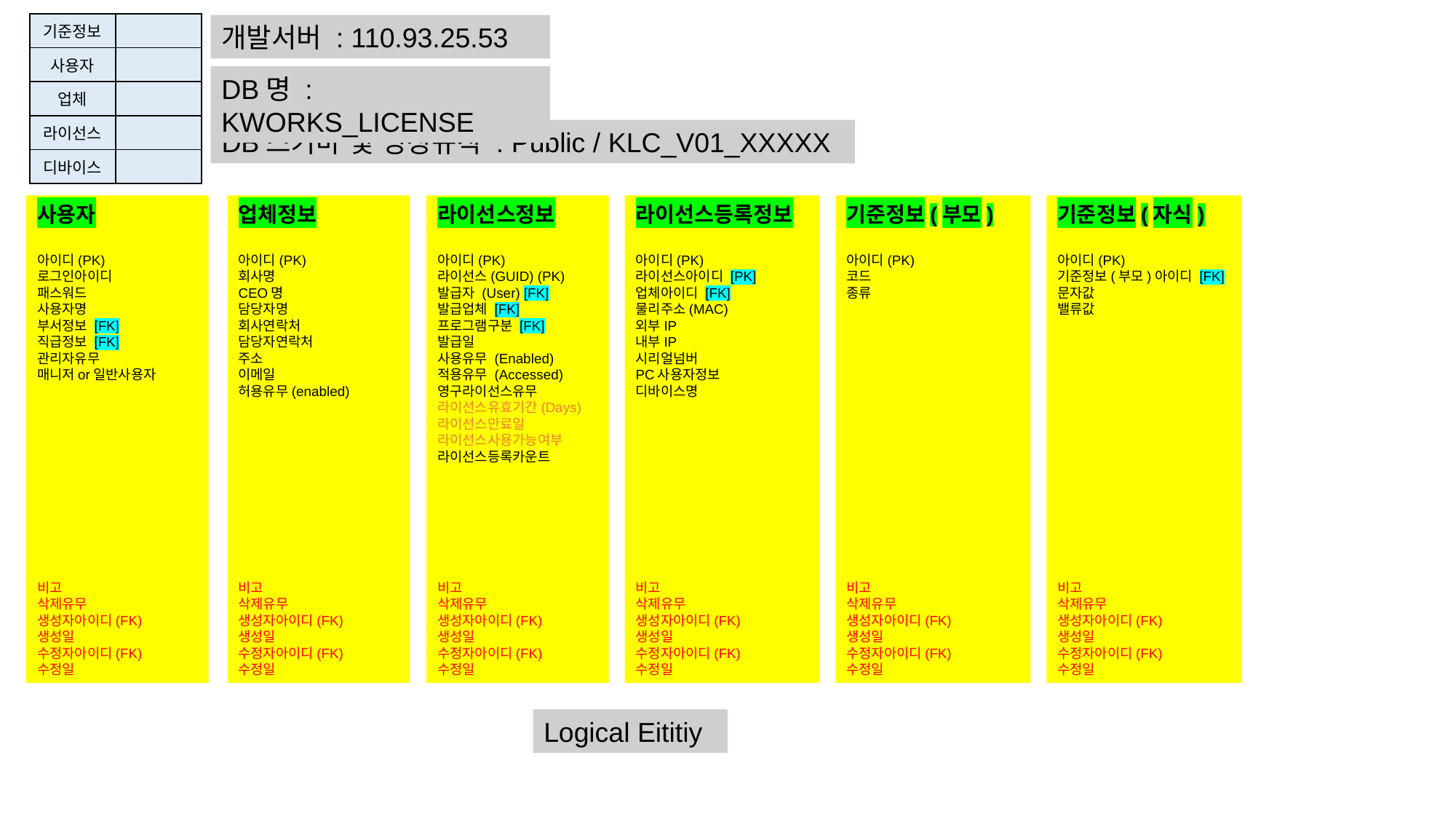

| 기준정보 |  |
| --- | --- |
| 사용자 |  |
| 업체 |  |
| 라이선스 |  |
| 디바이스 |  |
개발서버 : 110.93.25.53
DB명 : KWORKS_LICENSE
DB스키마 및 명칭규칙 : Public / KLC_V01_XXXXX
업체정보

아이디(PK)
회사명
CEO명
담당자명
회사연락처
담당자연락처
주소
이메일
허용유무(enabled)

비고
삭제유무
생성자아이디(FK)
생성일
수정자아이디(FK)
수정일
라이선스정보

아이디(PK)
라이선스(GUID) (PK)
발급자 (User) [FK]
발급업체 [FK]
프로그램구분 [FK]
발급일
사용유무 (Enabled)
적용유무 (Accessed)
영구라이선스유무
라이선스유효기간(Days)
라이선스만료일
라이선스사용가능여부
라이선스등록카운트

비고
삭제유무
생성자아이디(FK)
생성일
수정자아이디(FK)
수정일
라이선스등록정보

아이디(PK)
라이선스아이디 [PK]
업체아이디 [FK]
물리주소(MAC)
외부IP
내부IP
시리얼넘버
PC사용자정보
디바이스명

비고
삭제유무
생성자아이디(FK)
생성일
수정자아이디(FK)
수정일
기준정보(부모)

아이디(PK)
코드
종류

비고
삭제유무
생성자아이디(FK)
생성일
수정자아이디(FK)
수정일
기준정보(자식)

아이디(PK)
기준정보(부모)아이디 [FK]
문자값
밸류값

비고
삭제유무
생성자아이디(FK)
생성일
수정자아이디(FK)
수정일
사용자

아이디(PK)
로그인아이디
패스워드
사용자명
부서정보 [FK]
직급정보 [FK]
관리자유무
매니저or일반사용자

비고
삭제유무
생성자아이디(FK)
생성일
수정자아이디(FK)
수정일
Logical Eititiy